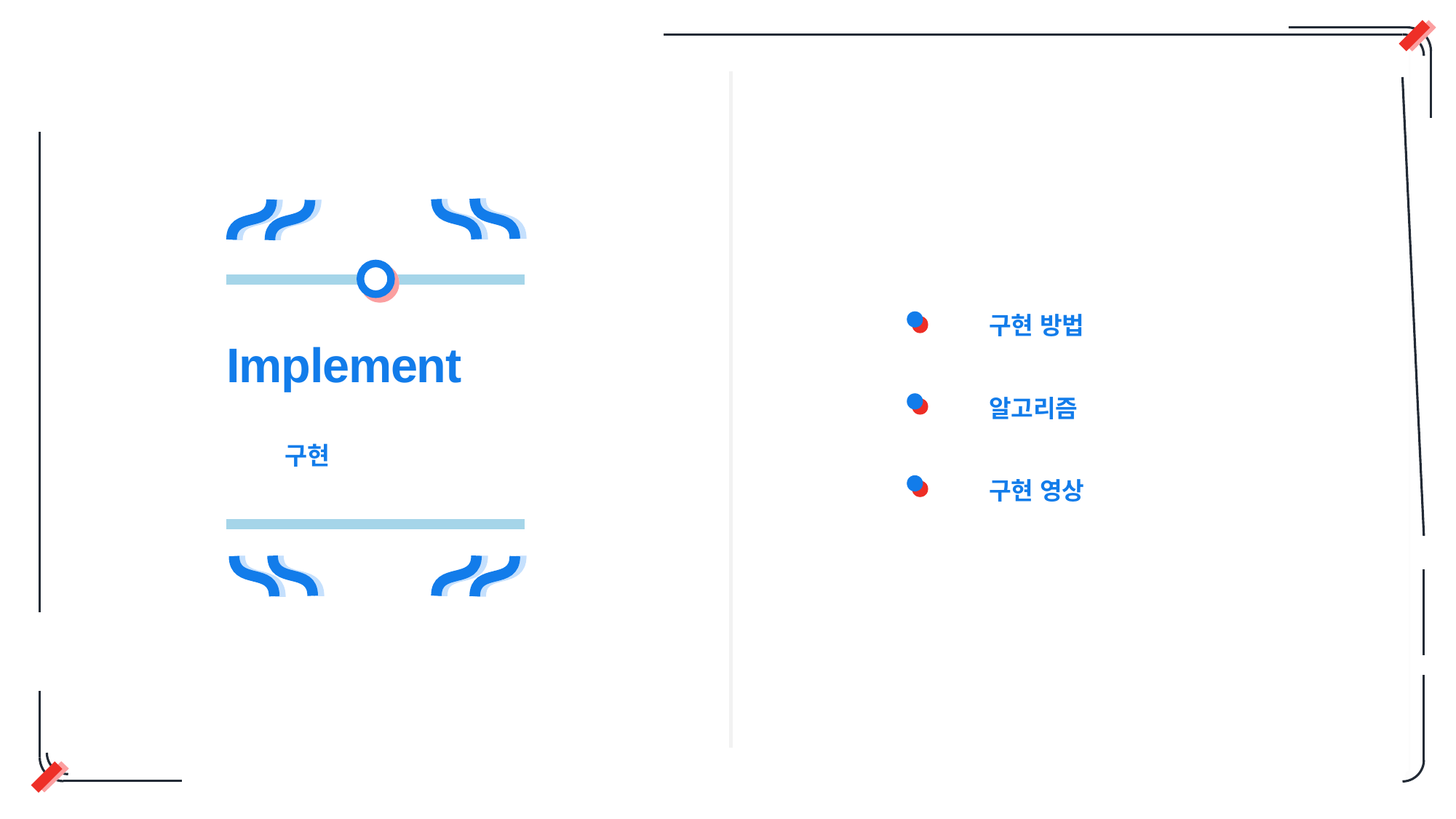

구현 방법

알고리즘

구현 영상

Implement

구현